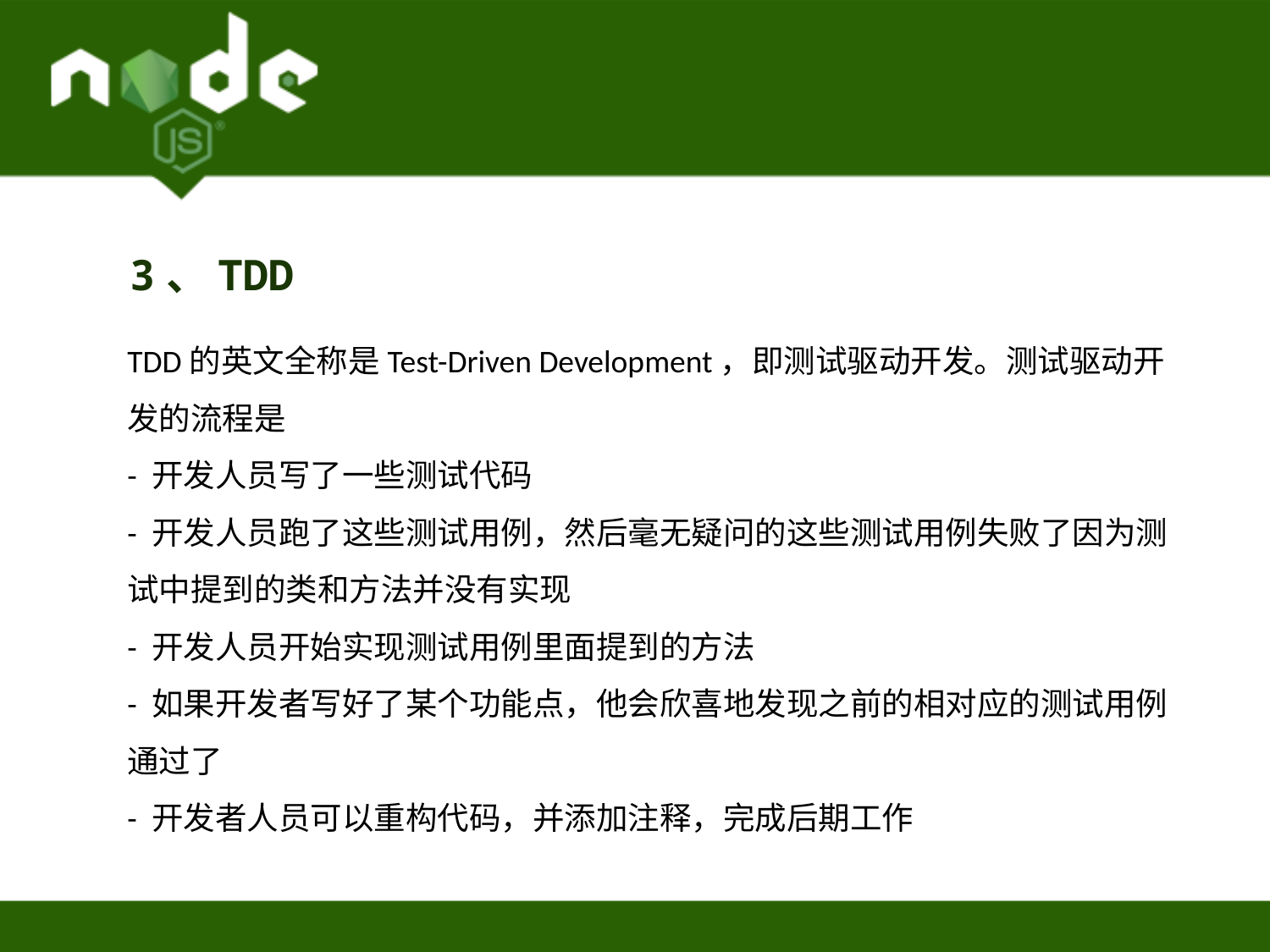

3、TDD
TDD的英文全称是Test-Driven Development，即测试驱动开发。测试驱动开发的流程是
- 开发人员写了一些测试代码
- 开发人员跑了这些测试用例，然后毫无疑问的这些测试用例失败了因为测试中提到的类和方法并没有实现
- 开发人员开始实现测试用例里面提到的方法
- 如果开发者写好了某个功能点，他会欣喜地发现之前的相对应的测试用例通过了
- 开发者人员可以重构代码，并添加注释，完成后期工作